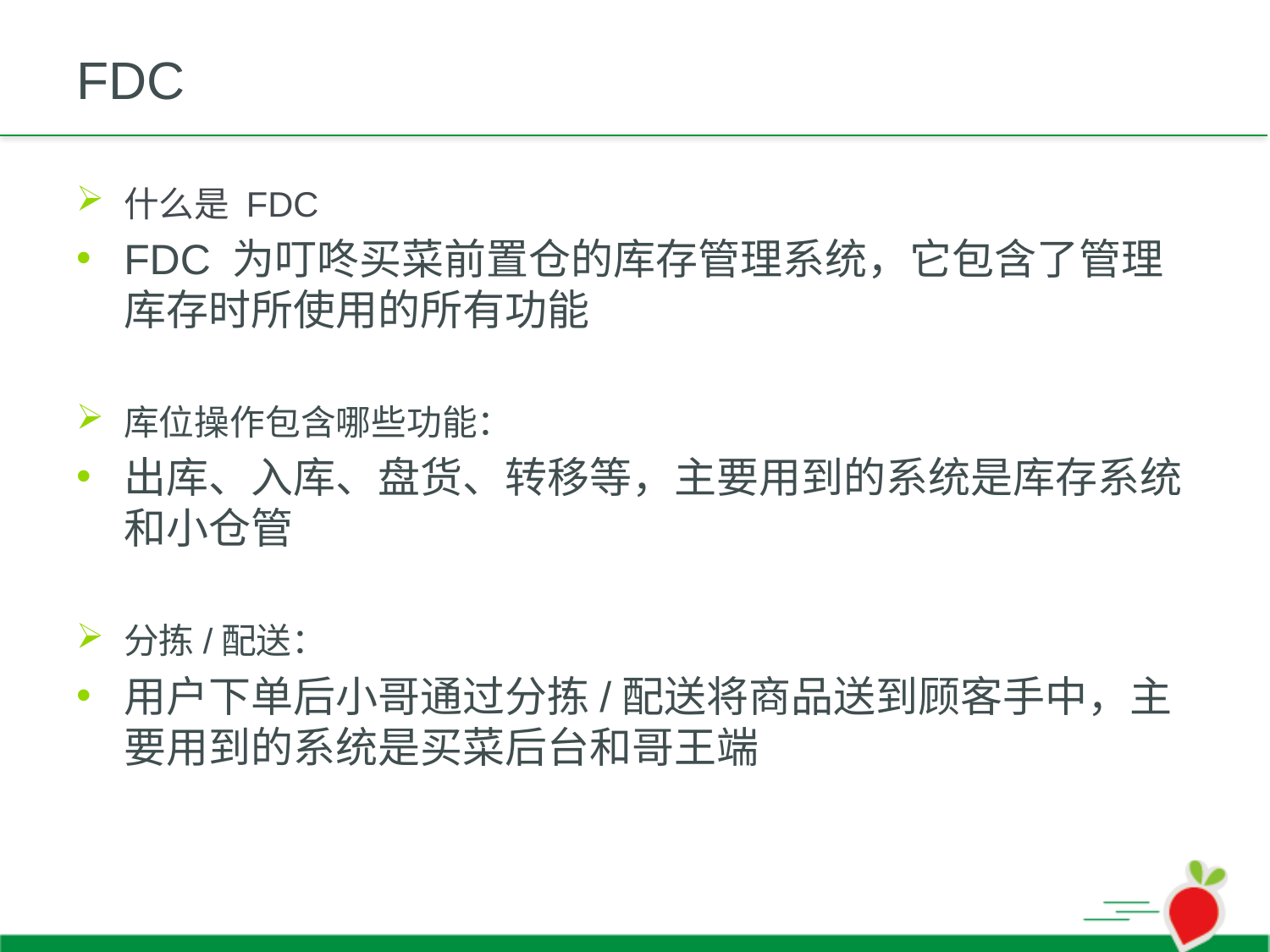

# FDC
什么是 FDC
FDC 为叮咚买菜前置仓的库存管理系统，它包含了管理库存时所使用的所有功能

库位操作包含哪些功能：
出库、入库、盘货、转移等，主要用到的系统是库存系统和小仓管

分拣/配送：
用户下单后小哥通过分拣/配送将商品送到顾客手中，主要用到的系统是买菜后台和哥王端